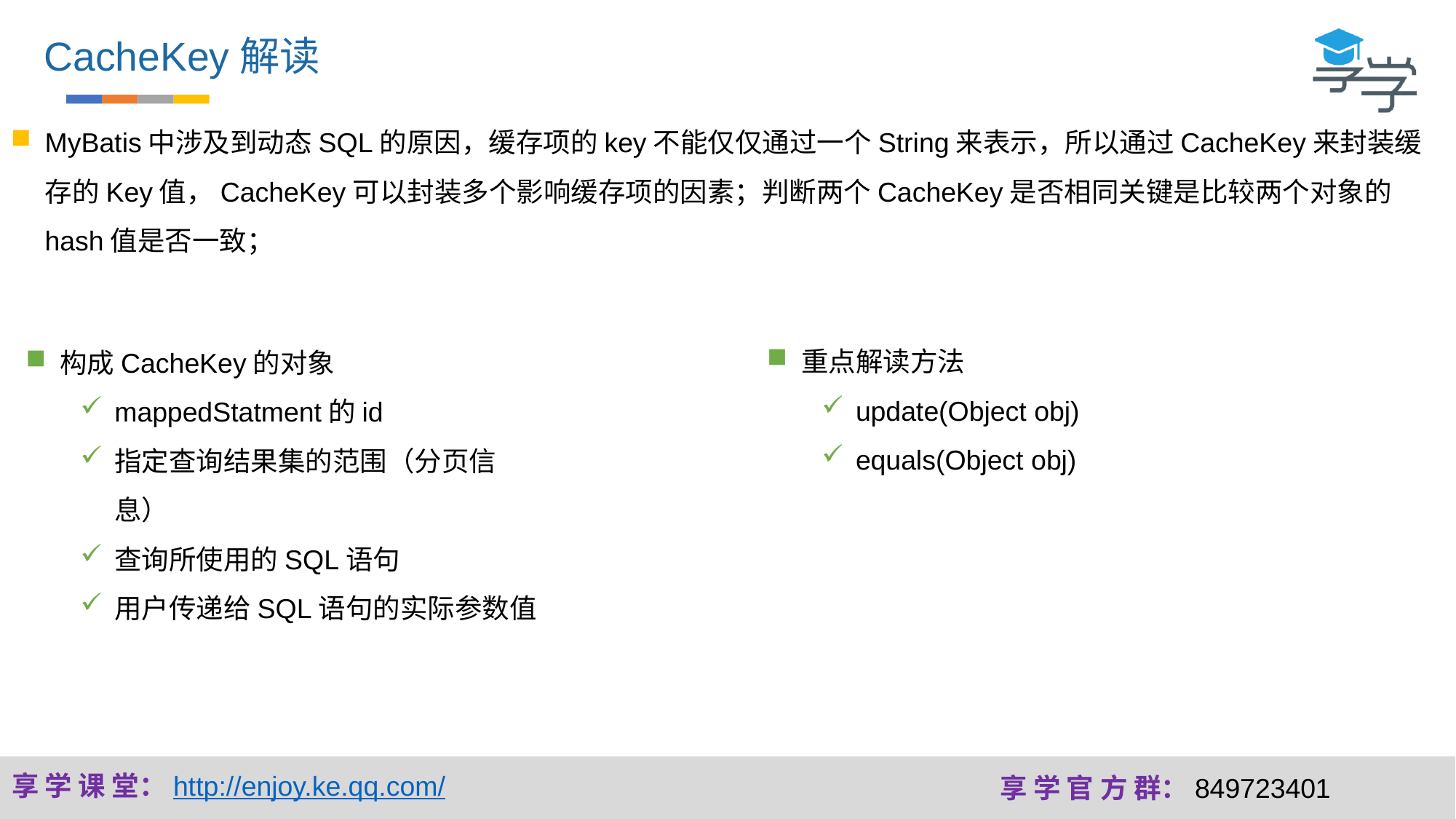

CacheKey解读

MyBatis中涉及到动态SQL的原因，缓存项的key不能仅仅通过一个String来表示，所以通过CacheKey来封装缓存的Key值，CacheKey可以封装多个影响缓存项的因素；判断两个CacheKey是否相同关键是比较两个对象的hash值是否一致；
重点解读方法
update(Object obj)
equals(Object obj)

构成CacheKey的对象
mappedStatment的id
指定查询结果集的范围（分页信息）
查询所使用的SQL语句
用户传递给SQL语句的实际参数值